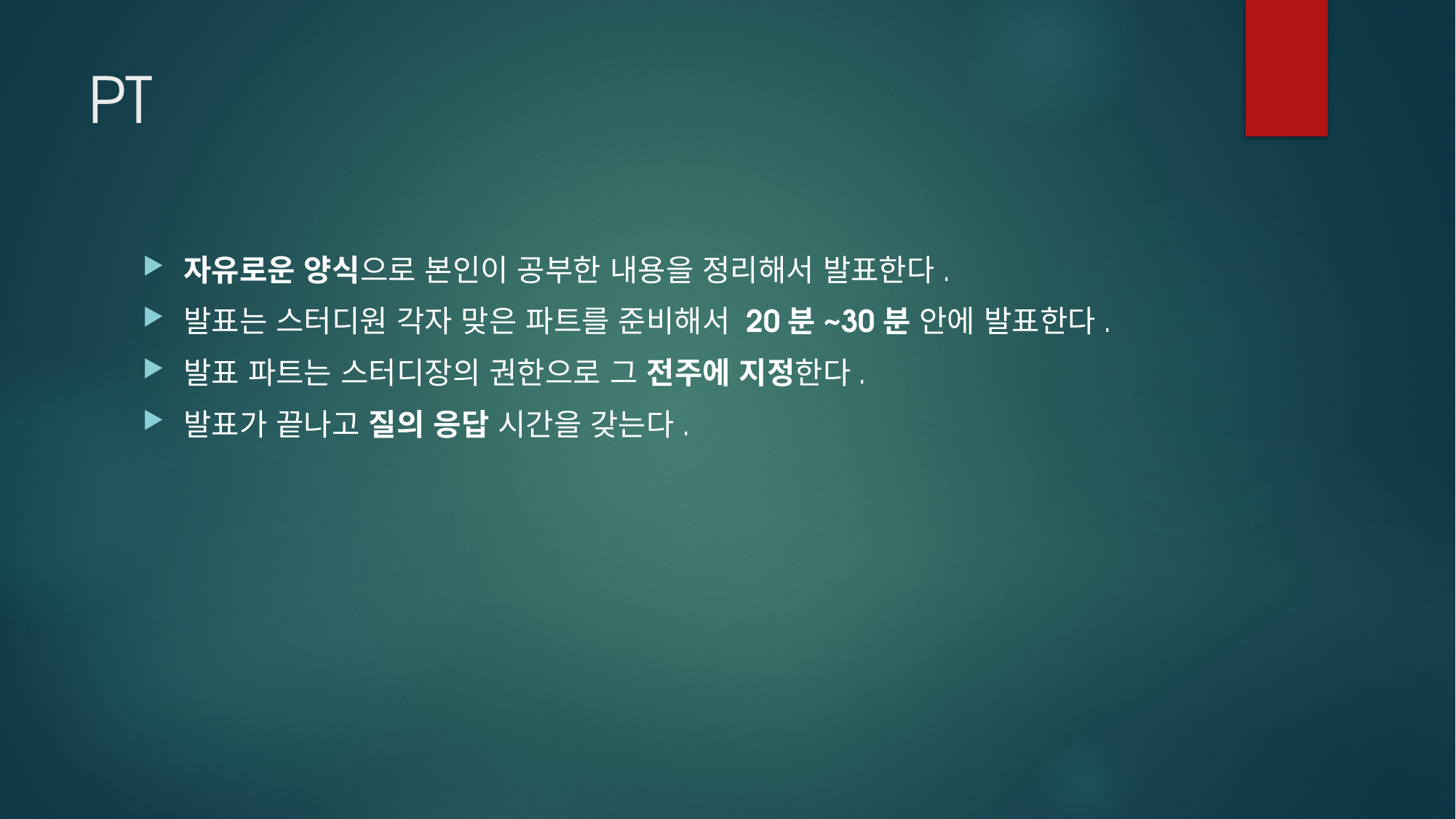

# PT
자유로운 양식으로 본인이 공부한 내용을 정리해서 발표한다.
발표는 스터디원 각자 맞은 파트를 준비해서 20분~30분 안에 발표한다.
발표 파트는 스터디장의 권한으로 그 전주에 지정한다.
발표가 끝나고 질의 응답 시간을 갖는다.